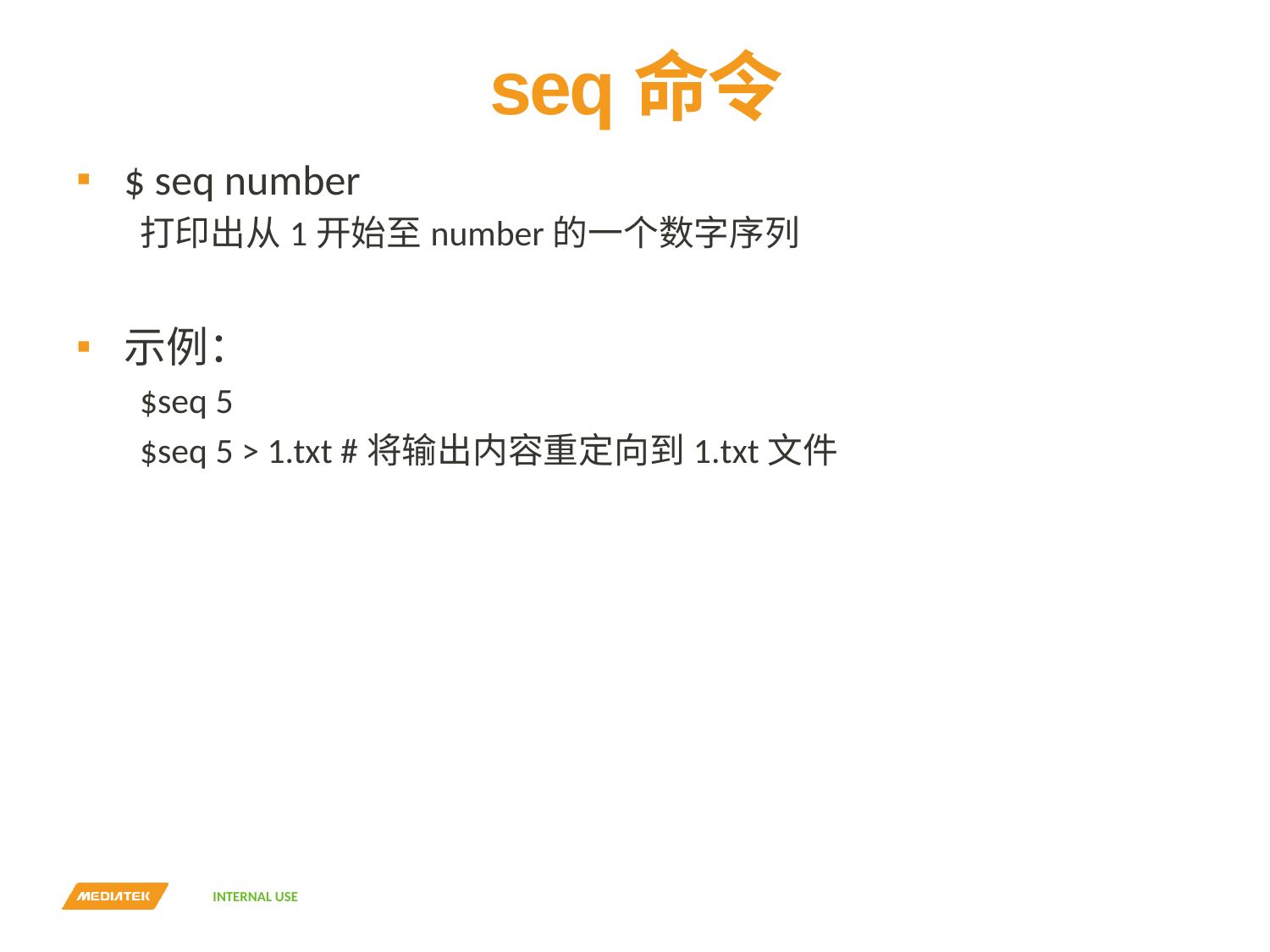

# seq命令
$ seq number
打印出从1开始至number的一个数字序列

示例：
$seq 5
$seq 5 > 1.txt #将输出内容重定向到1.txt文件